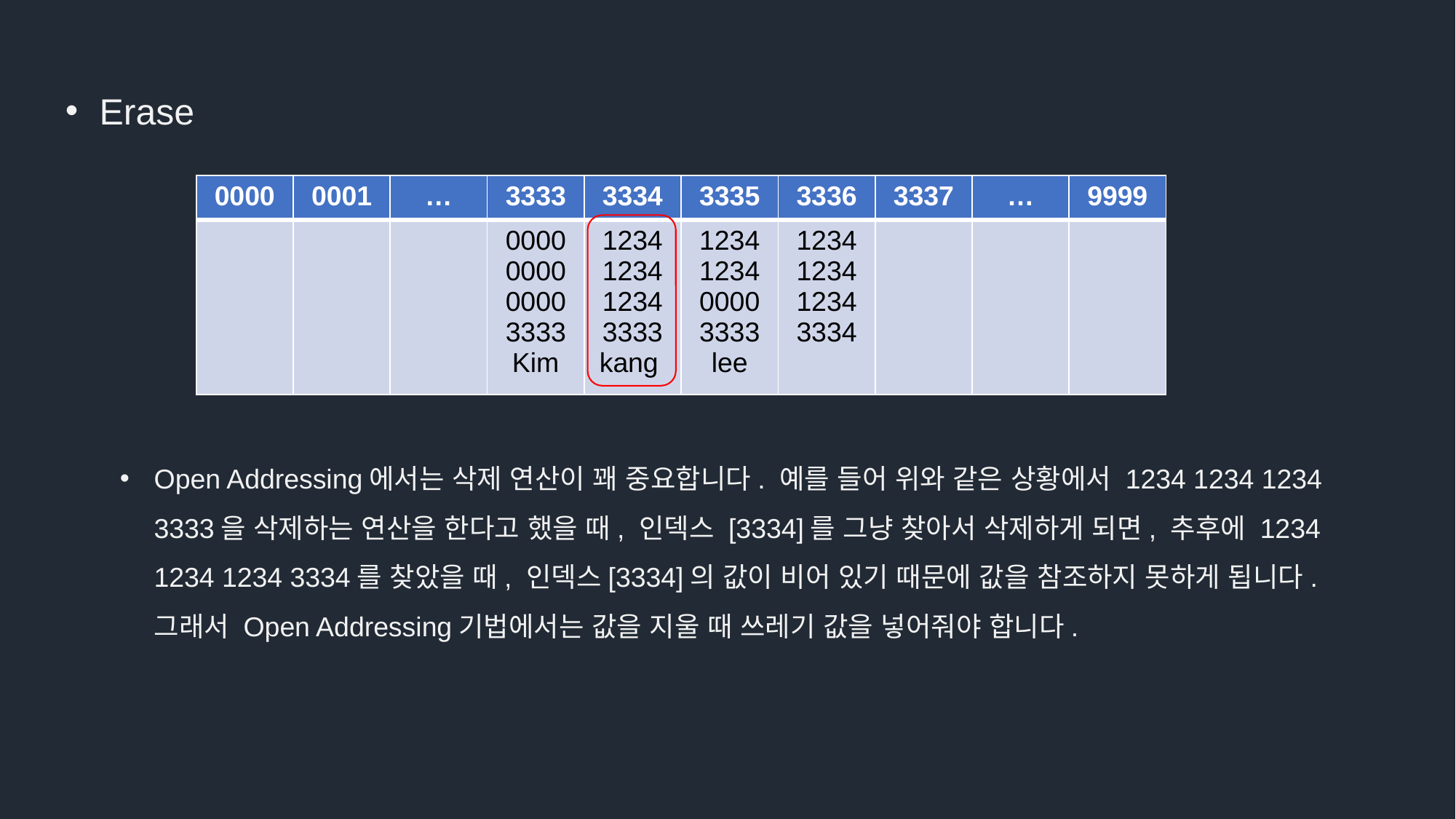

Erase
| 0000 | 0001 | … | 3333 | 3334 | 3335 | 3336 | 3337 | … | 9999 |
| --- | --- | --- | --- | --- | --- | --- | --- | --- | --- |
|  |  |  | 0000 0000 0000 3333 Kim | 1234 1234 1234 3333 kang | 1234 1234 0000 3333 lee | 1234 1234 1234 3334 |  |  |  |

Open Addressing에서는 삭제 연산이 꽤 중요합니다. 예를 들어 위와 같은 상황에서 1234 1234 1234 3333을 삭제하는 연산을 한다고 했을 때, 인덱스 [3334]를 그냥 찾아서 삭제하게 되면, 추후에 1234 1234 1234 3334를 찾았을 때, 인덱스[3334]의 값이 비어 있기 때문에 값을 참조하지 못하게 됩니다. 그래서 Open Addressing기법에서는 값을 지울 때 쓰레기 값을 넣어줘야 합니다.